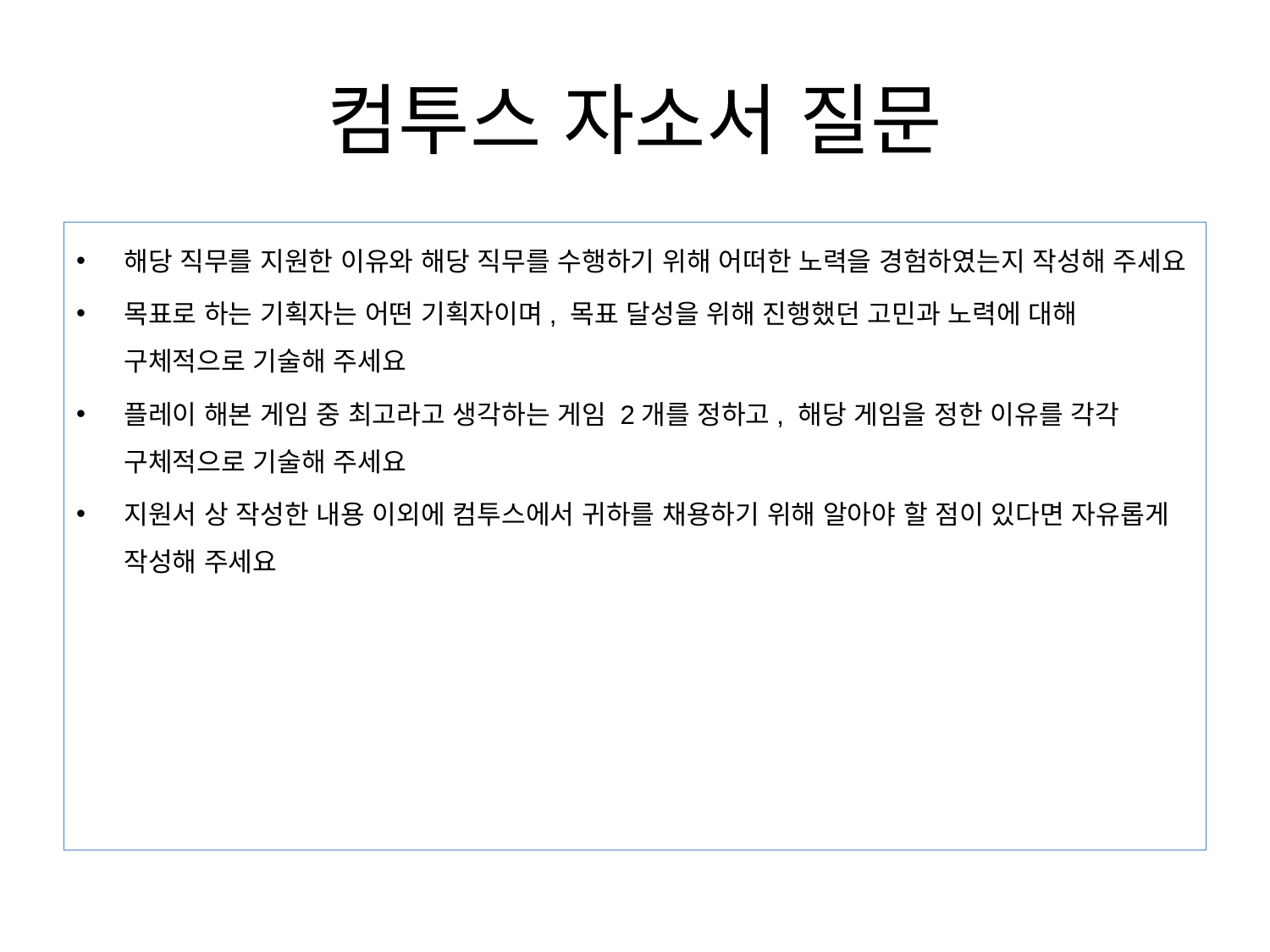

# 컴투스 자소서 질문
해당 직무를 지원한 이유와 해당 직무를 수행하기 위해 어떠한 노력을 경험하였는지 작성해 주세요
목표로 하는 기획자는 어떤 기획자이며, 목표 달성을 위해 진행했던 고민과 노력에 대해 구체적으로 기술해 주세요
플레이 해본 게임 중 최고라고 생각하는 게임 2개를 정하고, 해당 게임을 정한 이유를 각각 구체적으로 기술해 주세요
지원서 상 작성한 내용 이외에 컴투스에서 귀하를 채용하기 위해 알아야 할 점이 있다면 자유롭게 작성해 주세요